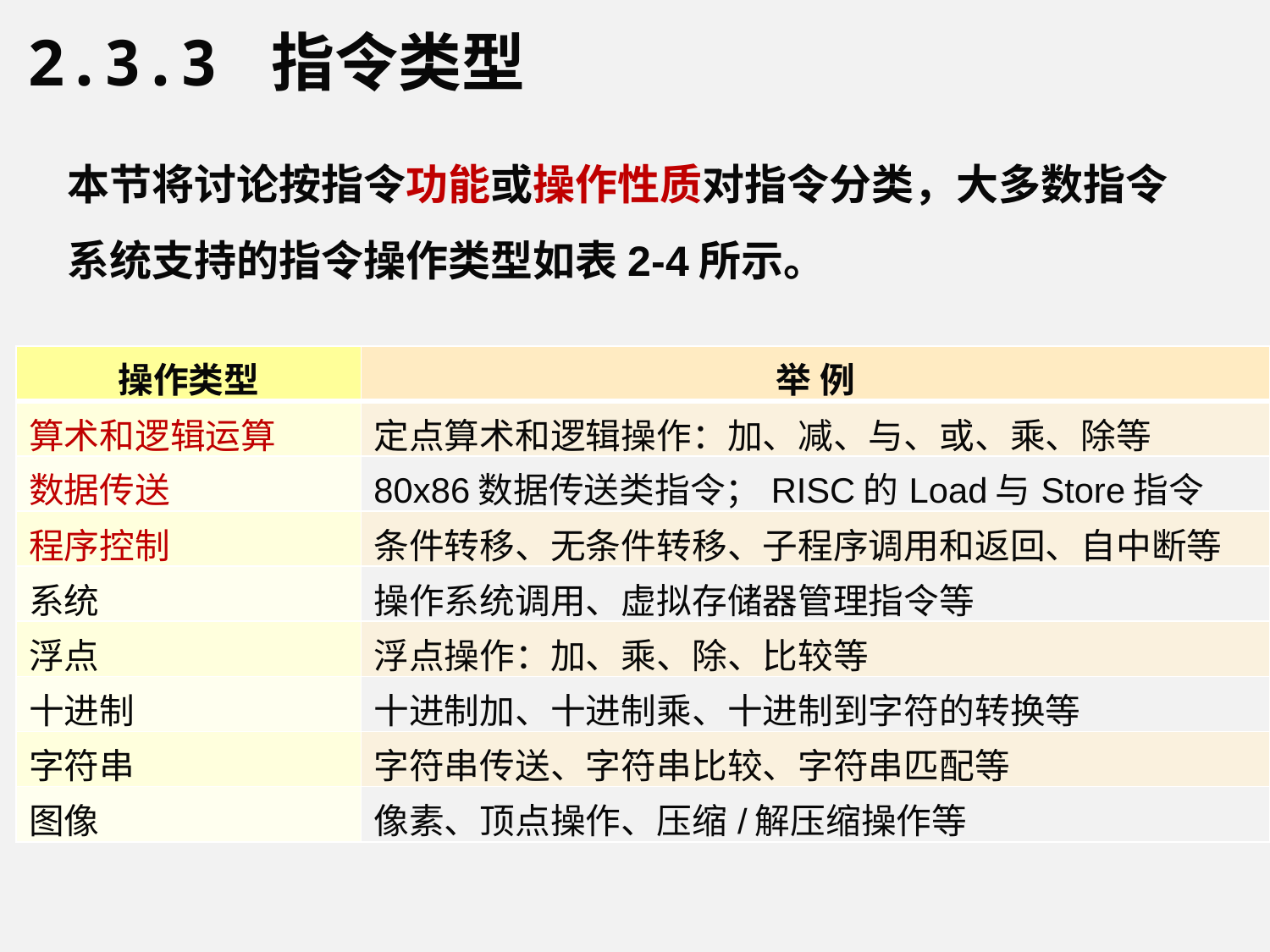

2.3.3 指令类型
本节将讨论按指令功能或操作性质对指令分类，大多数指令系统支持的指令操作类型如表2-4所示。
| 操作类型 | 举 例 |
| --- | --- |
| 算术和逻辑运算 | 定点算术和逻辑操作：加、减、与、或、乘、除等 |
| 数据传送 | 80x86数据传送类指令；RISC的Load与Store指令 |
| 程序控制 | 条件转移、无条件转移、子程序调用和返回、自中断等 |
| 系统 | 操作系统调用、虚拟存储器管理指令等 |
| 浮点 | 浮点操作：加、乘、除、比较等 |
| 十进制 | 十进制加、十进制乘、十进制到字符的转换等 |
| 字符串 | 字符串传送、字符串比较、字符串匹配等 |
| 图像 | 像素、顶点操作、压缩/解压缩操作等 |